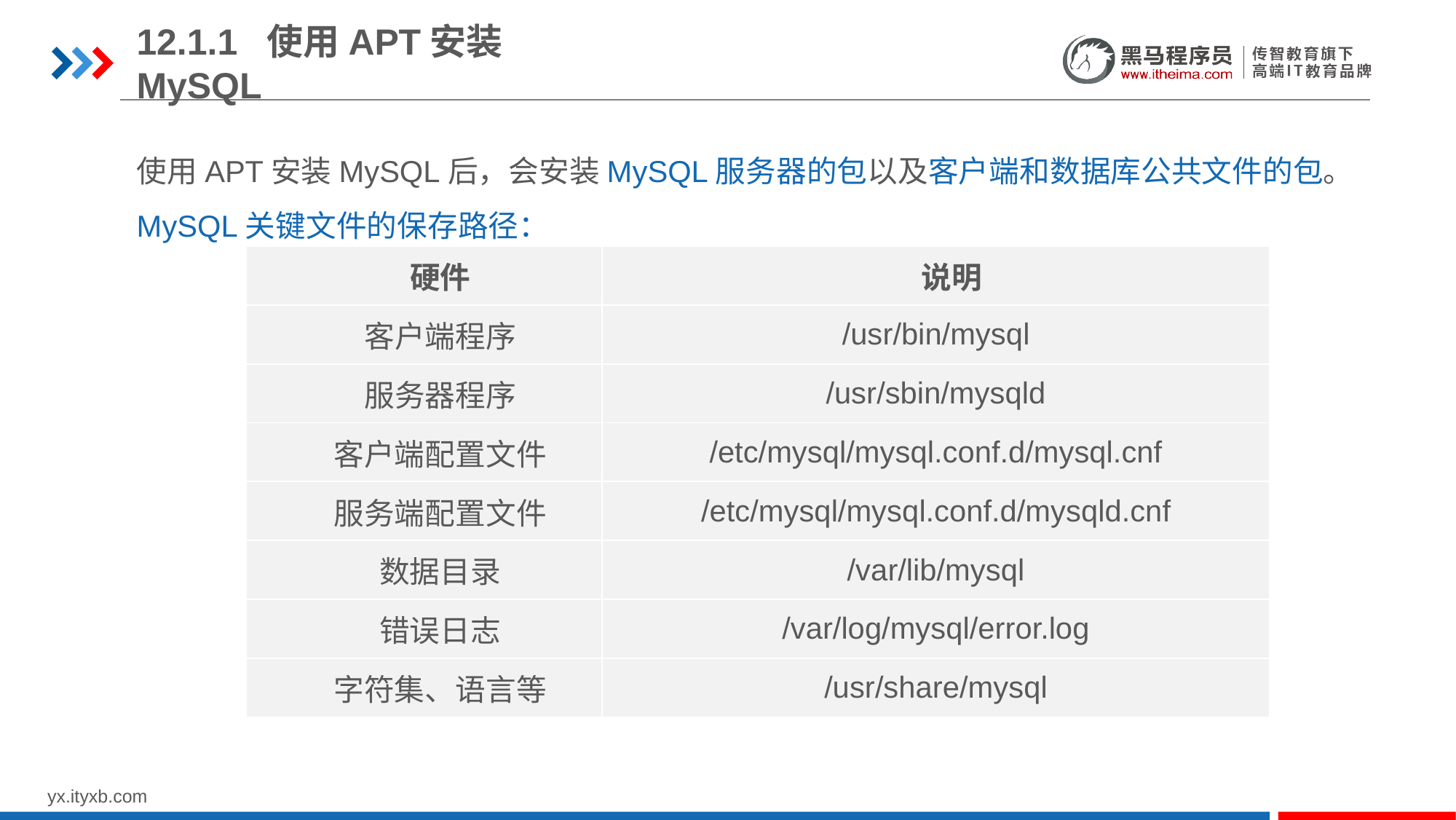

12.1.1  使用APT安装MySQL
使用APT安装MySQL后，会安装MySQL服务器的包以及客户端和数据库公共文件的包。MySQL关键文件的保存路径：
| 硬件 | 说明 |
| --- | --- |
| 客户端程序 | /usr/bin/mysql |
| 服务器程序 | /usr/sbin/mysqld |
| 客户端配置文件 | /etc/mysql/mysql.conf.d/mysql.cnf |
| 服务端配置文件 | /etc/mysql/mysql.conf.d/mysqld.cnf |
| 数据目录 | /var/lib/mysql |
| 错误日志 | /var/log/mysql/error.log |
| 字符集、语言等 | /usr/share/mysql |